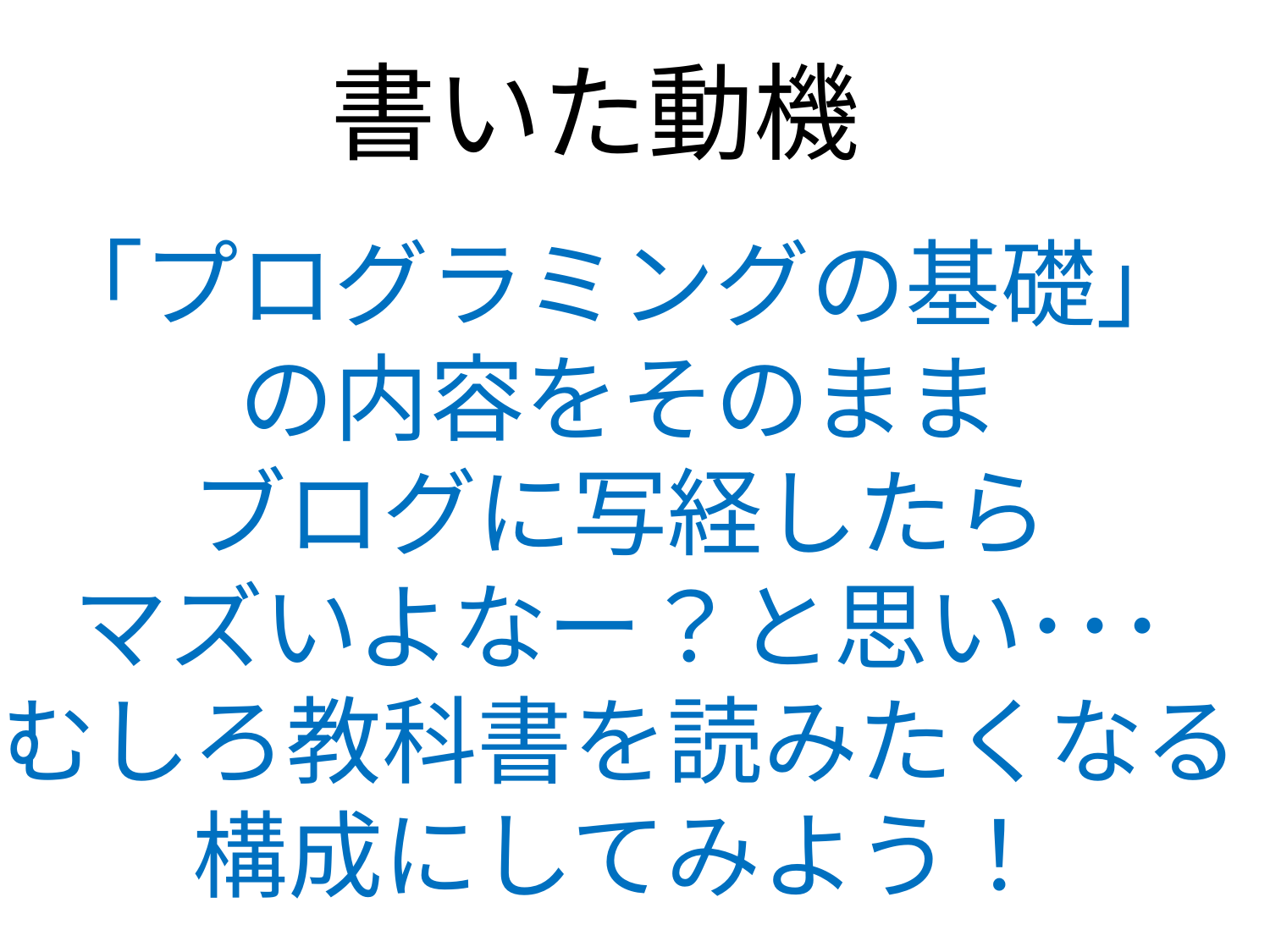

書いた動機
「プログラミングの基礎」
の内容をそのまま
ブログに写経したら
マズいよなー？と思い･･･
むしろ教科書を読みたくなる
構成にしてみよう！